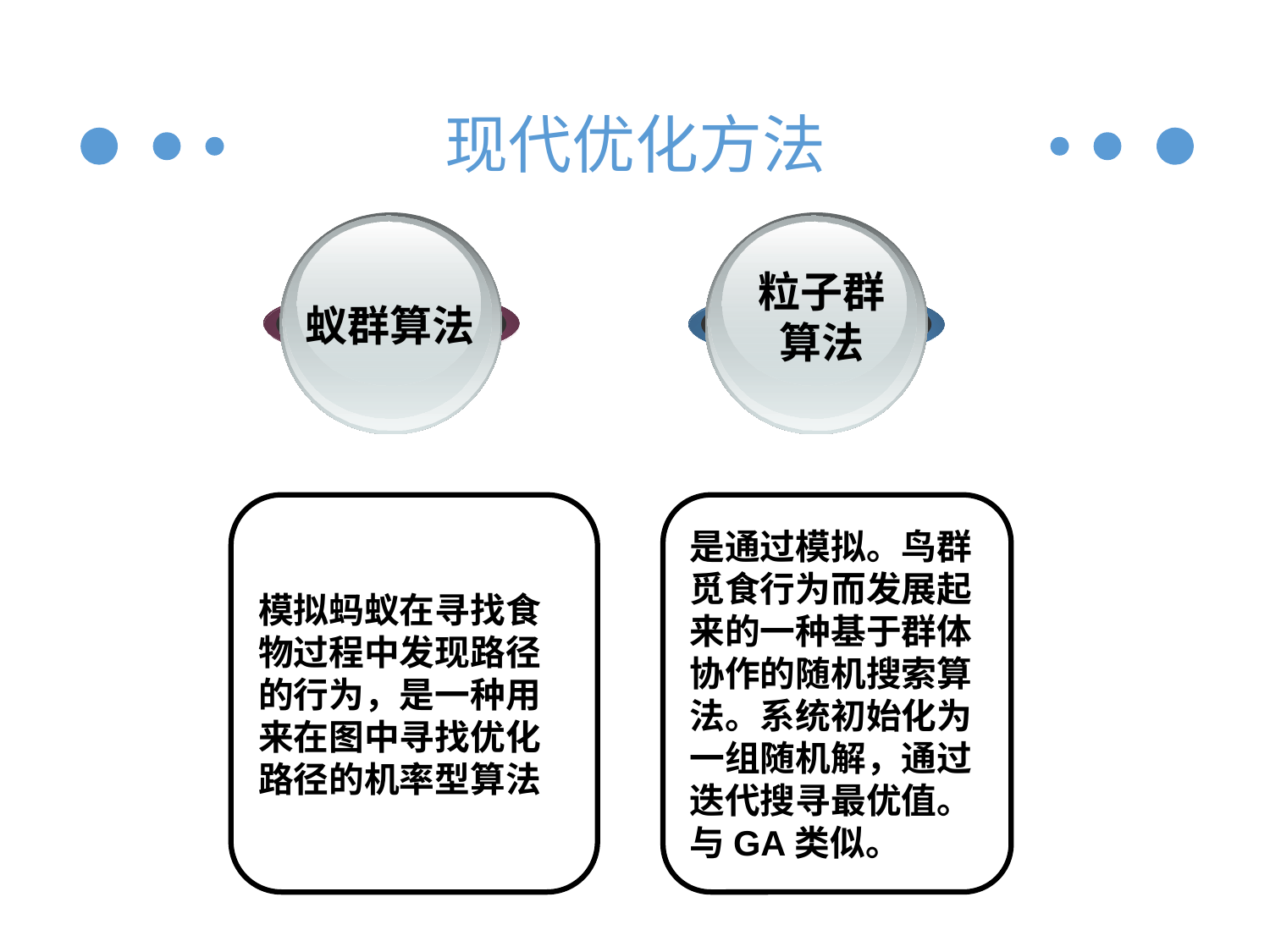

# 现代优化方法

粒子群算法

蚁群算法
模拟蚂蚁在寻找食物过程中发现路径的行为，是一种用来在图中寻找优化路径的机率型算法

是通过模拟。鸟群觅食行为而发展起来的一种基于群体协作的随机搜索算法。系统初始化为一组随机解，通过迭代搜寻最优值。与GA类似。